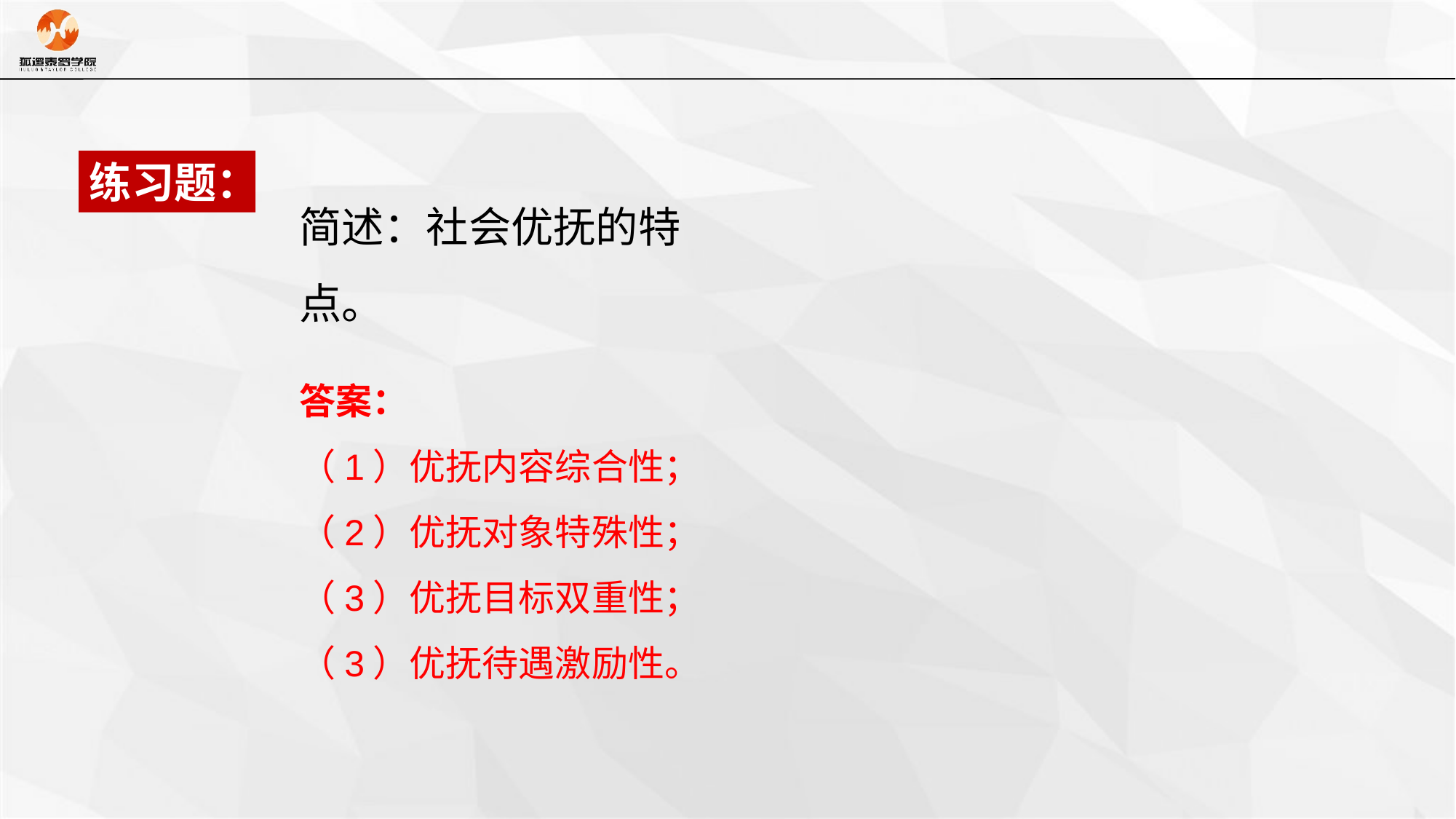

练习题：
简述：社会优抚的特点。
答案：
（1）优抚内容综合性；
（2）优抚对象特殊性；
（3）优抚目标双重性；
（3）优抚待遇激励性。